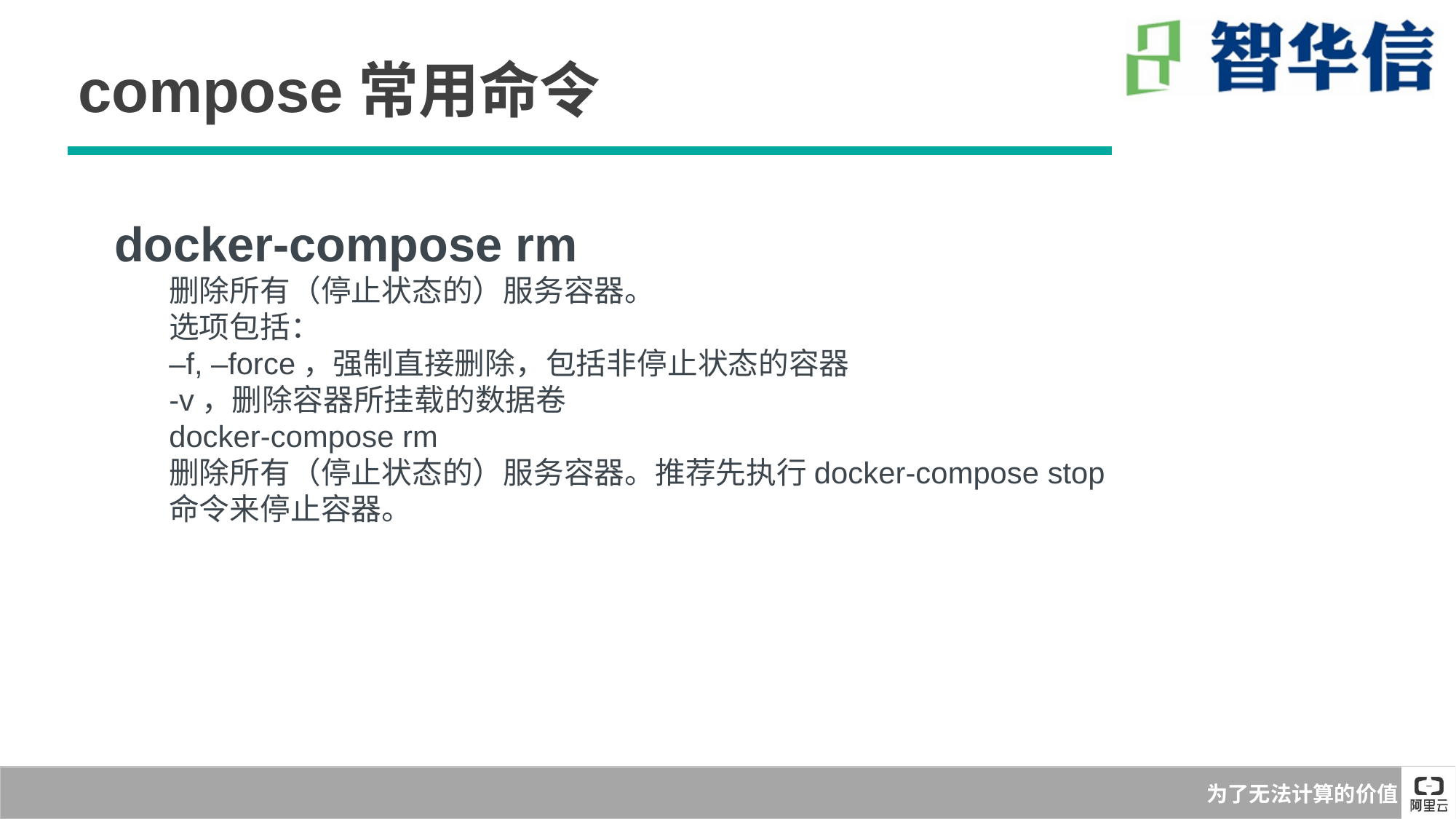

compose常用命令
docker-compose rm
删除所有（停止状态的）服务容器。
选项包括：
–f, –force，强制直接删除，包括非停止状态的容器
-v，删除容器所挂载的数据卷
docker-compose rm
删除所有（停止状态的）服务容器。推荐先执行docker-compose stop命令来停止容器。